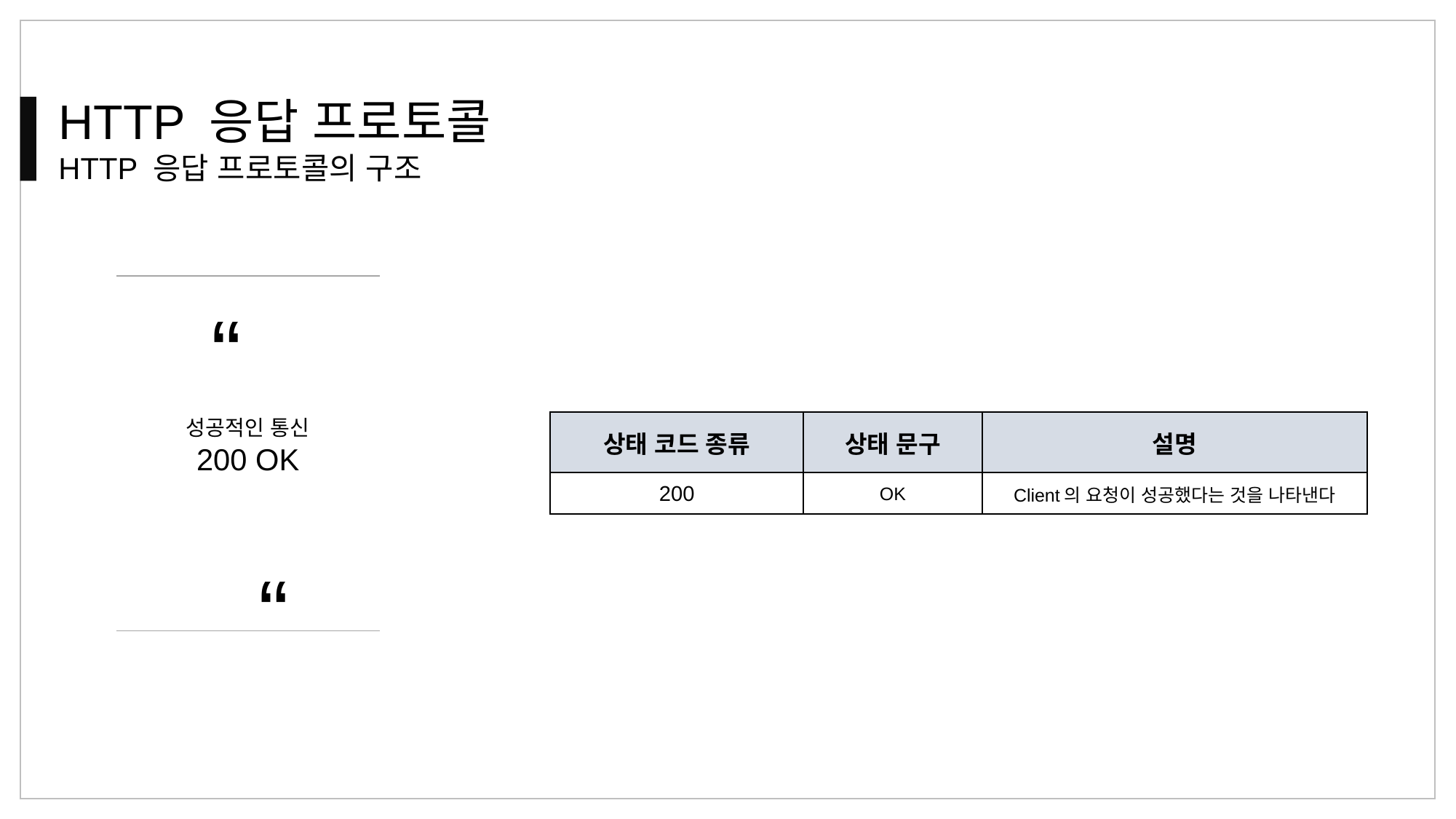

HTTP 응답 프로토콜
HTTP 응답 프로토콜의 구조

“
“

성공적인 통신
200 OK
| 상태 코드 종류 | 상태 문구 | 설명 |
| --- | --- | --- |
| 200 | OK | Client의 요청이 성공했다는 것을 나타낸다 |